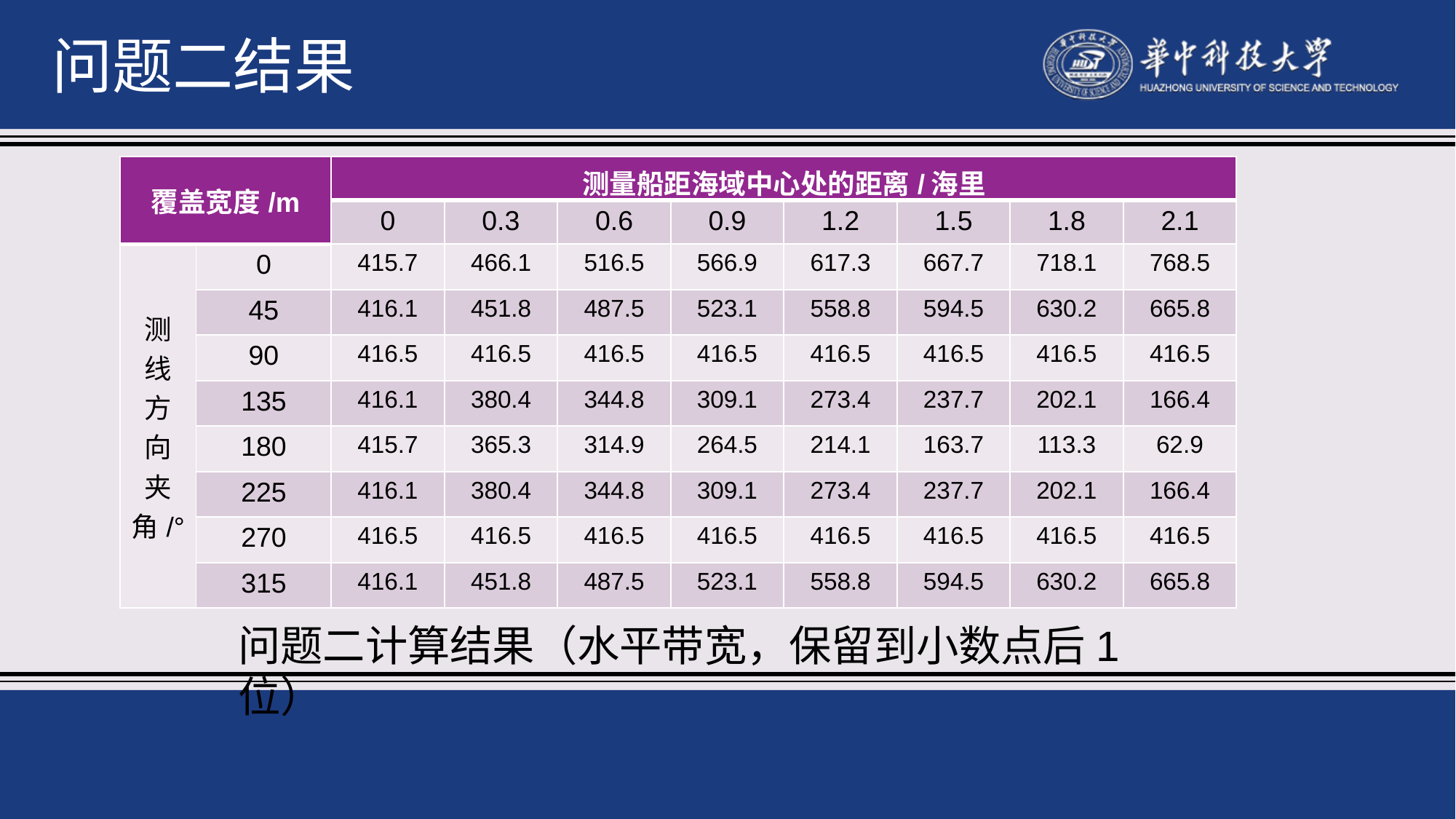

问题二结果
| 覆盖宽度/m |  | 测量船距海域中心处的距离/海里 |  |  |  |  |  |  |  |
| --- | --- | --- | --- | --- | --- | --- | --- | --- | --- |
|  |  | 0 | 0.3 | 0.6 | 0.9 | 1.2 | 1.5 | 1.8 | 2.1 |
| 测线方向夹角/° | 0 | 415.7 | 466.1 | 516.5 | 566.9 | 617.3 | 667.7 | 718.1 | 768.5 |
|  | 45 | 416.1 | 451.8 | 487.5 | 523.1 | 558.8 | 594.5 | 630.2 | 665.8 |
|  | 90 | 416.5 | 416.5 | 416.5 | 416.5 | 416.5 | 416.5 | 416.5 | 416.5 |
|  | 135 | 416.1 | 380.4 | 344.8 | 309.1 | 273.4 | 237.7 | 202.1 | 166.4 |
|  | 180 | 415.7 | 365.3 | 314.9 | 264.5 | 214.1 | 163.7 | 113.3 | 62.9 |
|  | 225 | 416.1 | 380.4 | 344.8 | 309.1 | 273.4 | 237.7 | 202.1 | 166.4 |
|  | 270 | 416.5 | 416.5 | 416.5 | 416.5 | 416.5 | 416.5 | 416.5 | 416.5 |
|  | 315 | 416.1 | 451.8 | 487.5 | 523.1 | 558.8 | 594.5 | 630.2 | 665.8 |
问题二计算结果（水平带宽，保留到小数点后1位）